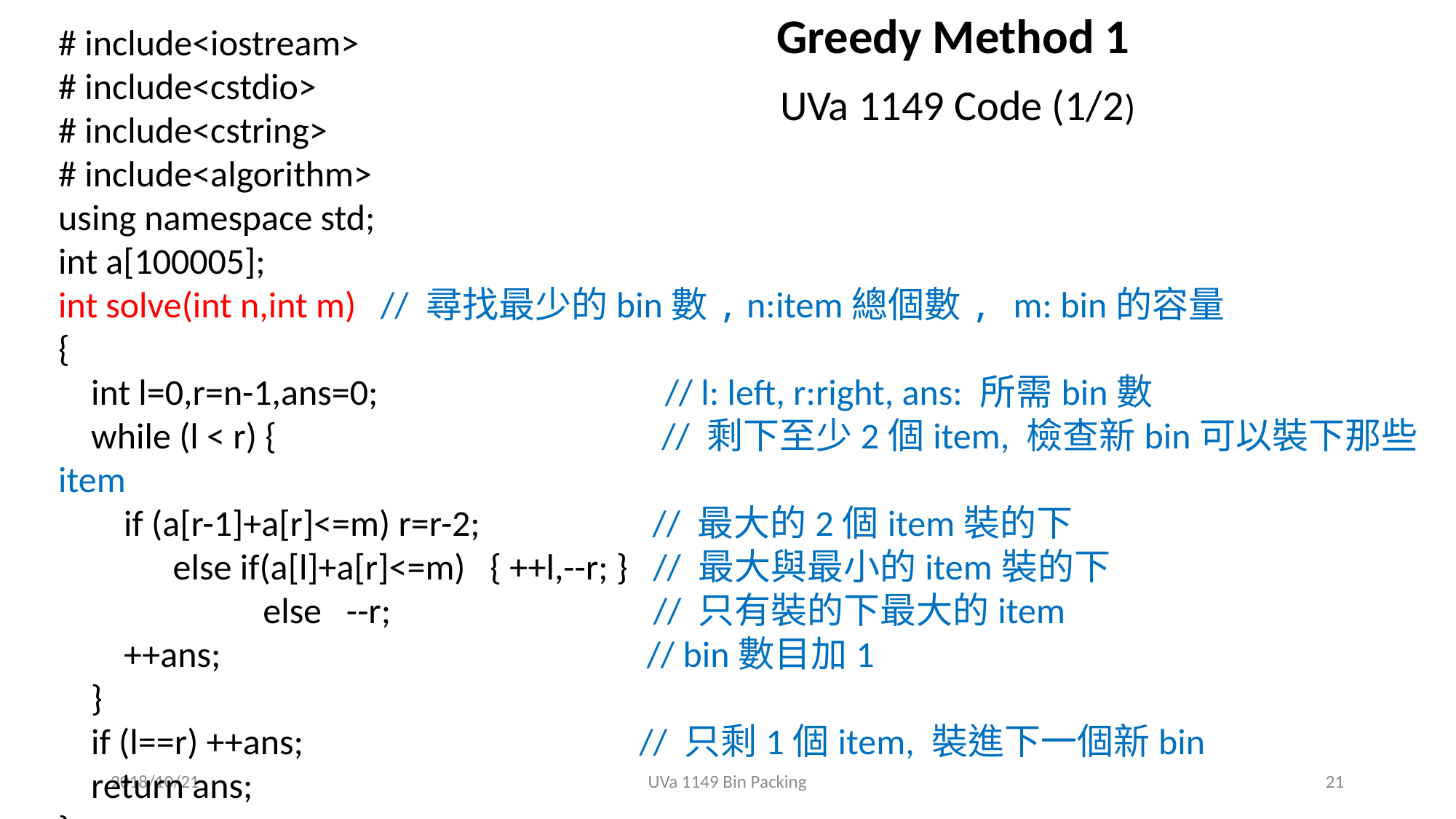

Greedy Method 1
# include<iostream>
# include<cstdio>
# include<cstring>
# include<algorithm>
using namespace std;
int a[100005];
int solve(int n,int m)   // 尋找最少的bin數, n:item總個數, m: bin的容量
{
    int l=0,r=n-1,ans=0;                                   // l: left, r:right, ans: 所需bin數
    while (l < r) {                                               // 剩下至少2個item, 檢查新bin可以裝下那些item
        if (a[r-1]+a[r]<=m) r=r-2;                     // 最大的2個item裝的下
              else if(a[l]+a[r]<=m)   { ++l,--r; }   // 最大與最小的item裝的下
                         else   --r;                                // 只有裝的下最大的item
        ++ans;                                                    // bin數目加1
    }
    if (l==r) ++ans;                                         // 只剩1個item, 裝進下一個新bin
    return ans;
}
UVa 1149 Code (1/2)
2018/10/21
UVa 1149 Bin Packing
21